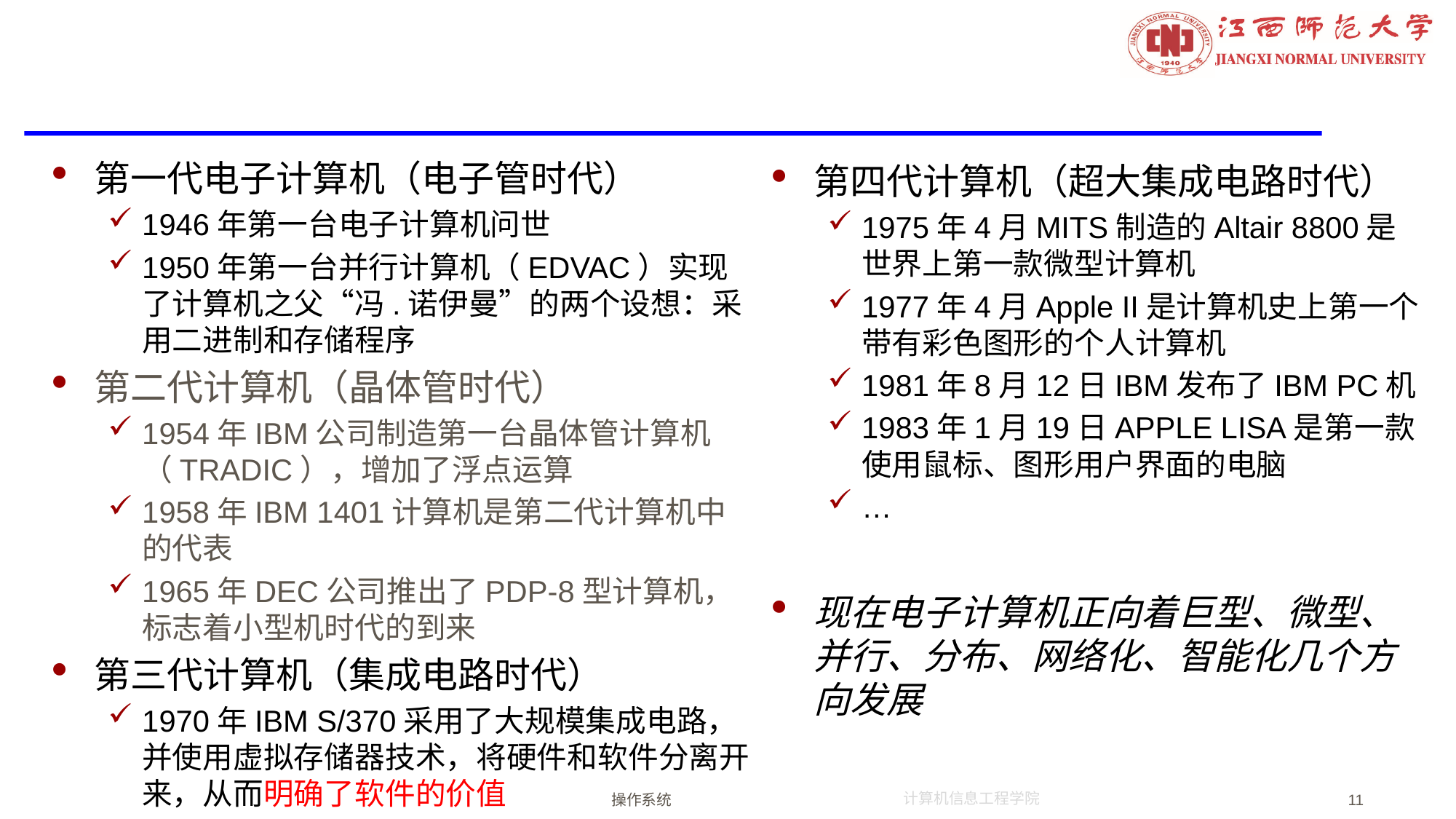

#
第一代电子计算机（电子管时代）
1946年第一台电子计算机问世
1950年第一台并行计算机（EDVAC）实现了计算机之父“冯.诺伊曼”的两个设想：采用二进制和存储程序
第二代计算机（晶体管时代）
1954年IBM公司制造第一台晶体管计算机（TRADIC），增加了浮点运算
1958年IBM 1401计算机是第二代计算机中的代表
1965年DEC公司推出了PDP-8型计算机，标志着小型机时代的到来
第三代计算机（集成电路时代）
1970年IBM S/370采用了大规模集成电路，并使用虚拟存储器技术，将硬件和软件分离开来，从而明确了软件的价值
第四代计算机（超大集成电路时代）
1975年4月MITS制造的Altair 8800是世界上第一款微型计算机
1977年4月Apple II是计算机史上第一个带有彩色图形的个人计算机
1981年8月12日IBM发布了IBM PC机
1983年1月19日APPLE LISA是第一款使用鼠标、图形用户界面的电脑
…

现在电子计算机正向着巨型、微型、并行、分布、网络化、智能化几个方向发展
操作系统
11